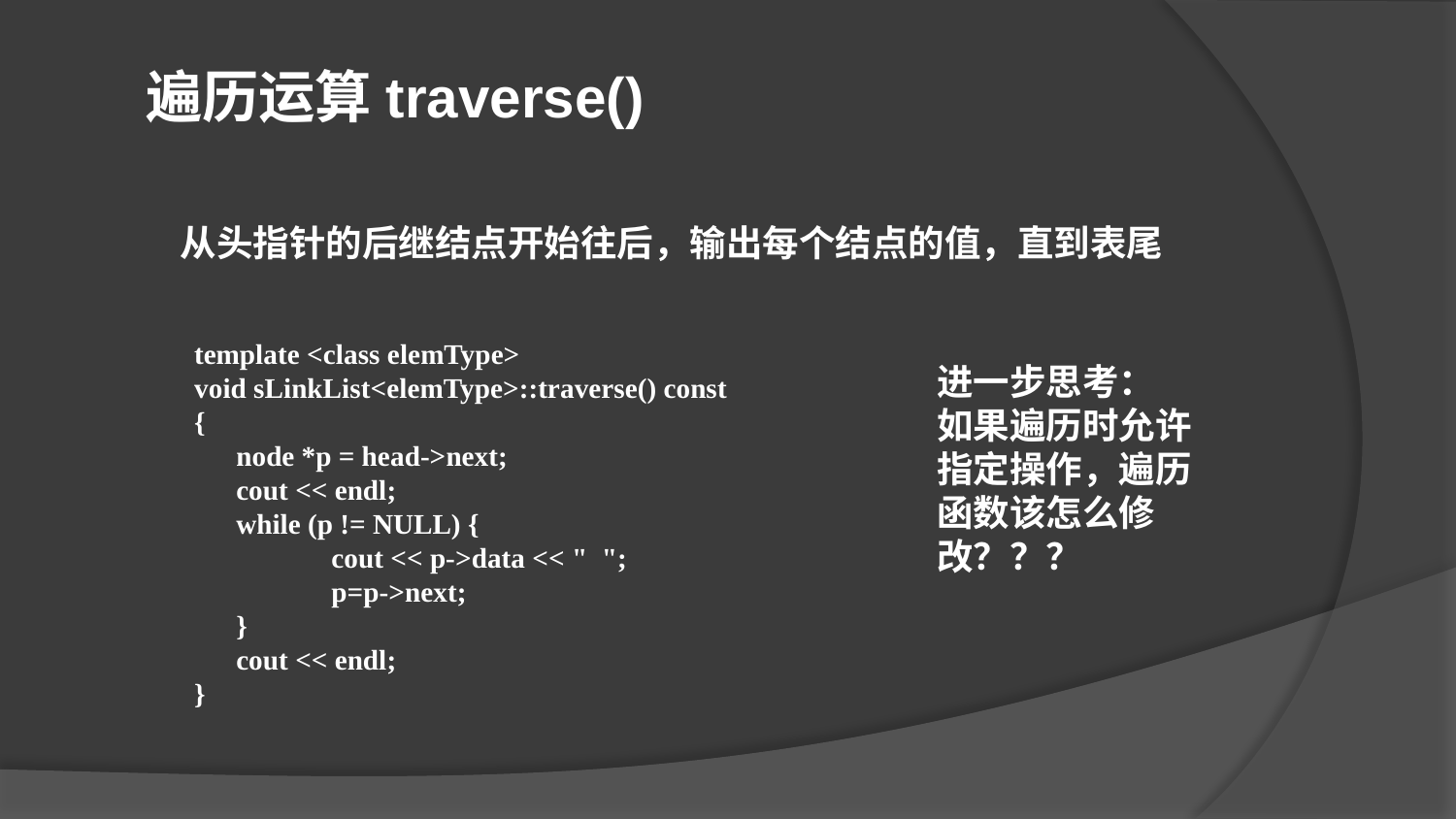

遍历运算traverse()
从头指针的后继结点开始往后，输出每个结点的值，直到表尾
template <class elemType>
void sLinkList<elemType>::traverse() const
{
      node *p = head->next;
      cout << endl;
      while (p != NULL) {
 	    cout << p->data << "  ";
	    p=p->next;
      }
      cout << endl;
}
进一步思考：
如果遍历时允许指定操作，遍历函数该怎么修改？？？